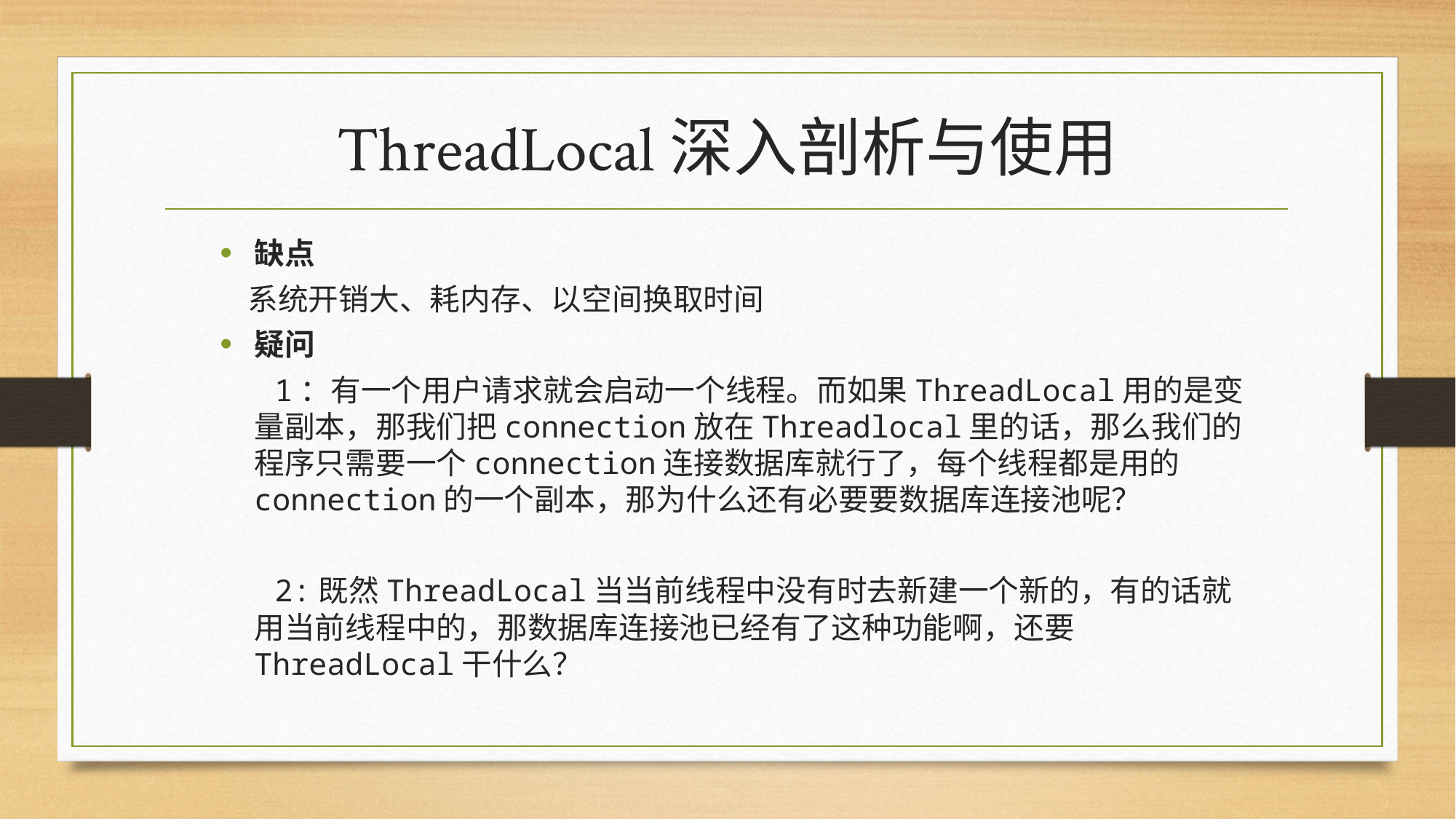

# ThreadLocal深入剖析与使用
缺点
   系统开销大、耗内存、以空间换取时间
疑问
   1：有一个用户请求就会启动一个线程。而如果ThreadLocal用的是变量副本，那我们把connection放在Threadlocal里的话，那么我们的程序只需要一个connection连接数据库就行了，每个线程都是用的connection的一个副本，那为什么还有必要要数据库连接池呢？

   2:既然ThreadLocal当当前线程中没有时去新建一个新的，有的话就用当前线程中的，那数据库连接池已经有了这种功能啊，还要ThreadLocal干什么？